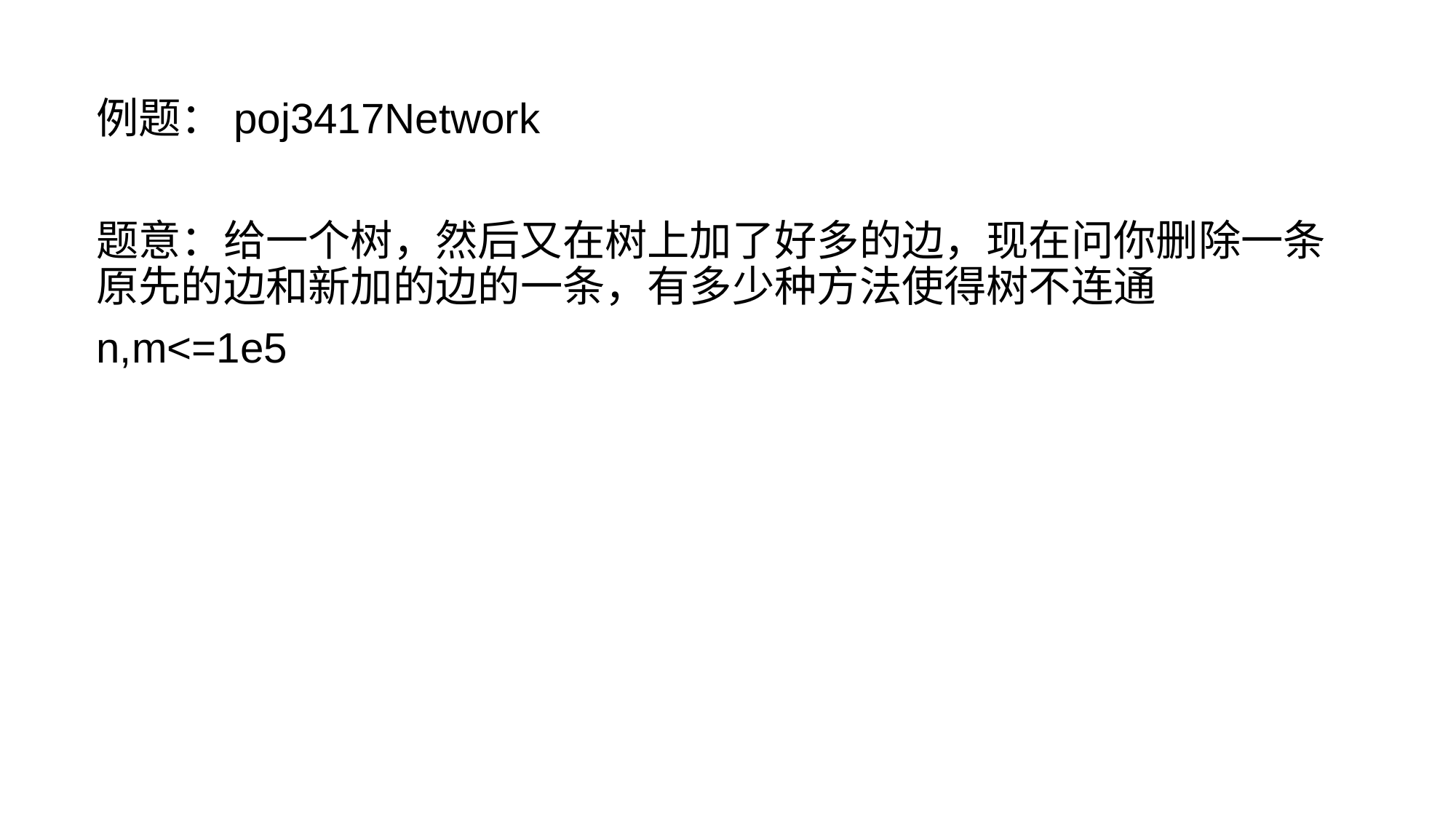

例题：poj3417Network

题意：给一个树，然后又在树上加了好多的边，现在问你删除一条原先的边和新加的边的一条，有多少种方法使得树不连通
n,m<=1e5